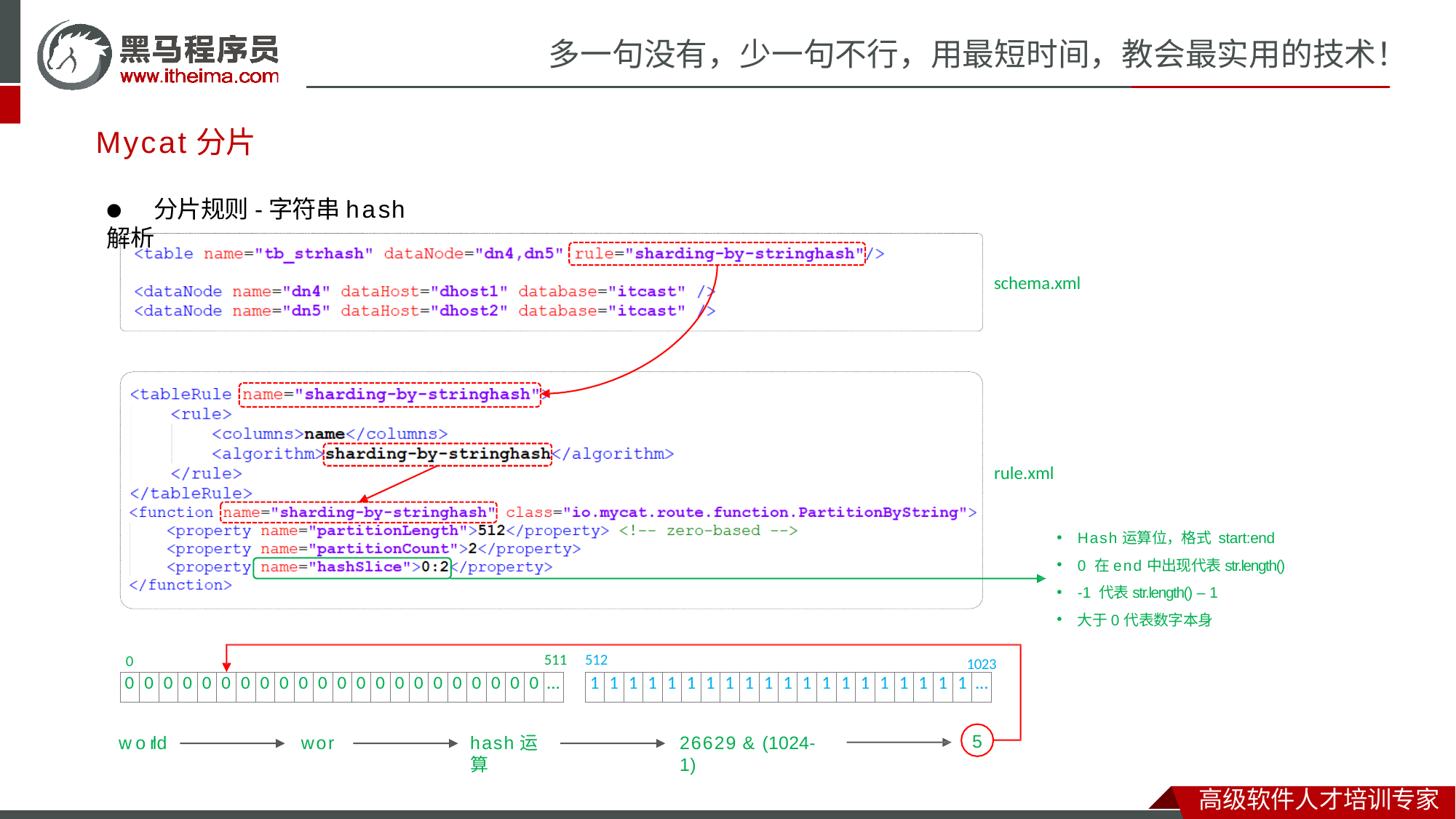

# 多一句没有，少一句不行，用最短时间，教会最实用的技术！

Mycat分片
⚫	分片规则-字符串hash解析

schema.xml

rule.xml

Hash运算位，格式 start:end
0 在end中出现代表str.length()
-1 代表str.length() – 1
大于0代表数字本身

511	512
0
1023
| 0 | 0 | 0 | 0 | 0 | 0 | 0 | 0 | 0 | 0 | 0 | 0 | 0 | 0 | 0 | 0 | 0 | 0 | 0 | 0 | 0 | 0 | ... |
| --- | --- | --- | --- | --- | --- | --- | --- | --- | --- | --- | --- | --- | --- | --- | --- | --- | --- | --- | --- | --- | --- | --- |
| 1 | 1 | 1 | 1 | 1 | 1 | 1 | 1 | 1 | 1 | 1 | 1 | 1 | 1 | 1 | 1 | 1 | 1 | 1 | 1 | ... |
| --- | --- | --- | --- | --- | --- | --- | --- | --- | --- | --- | --- | --- | --- | --- | --- | --- | --- | --- | --- | --- |

5
world
wor
hash运算
26629 & (1024-1)

高级软件人才培训专家